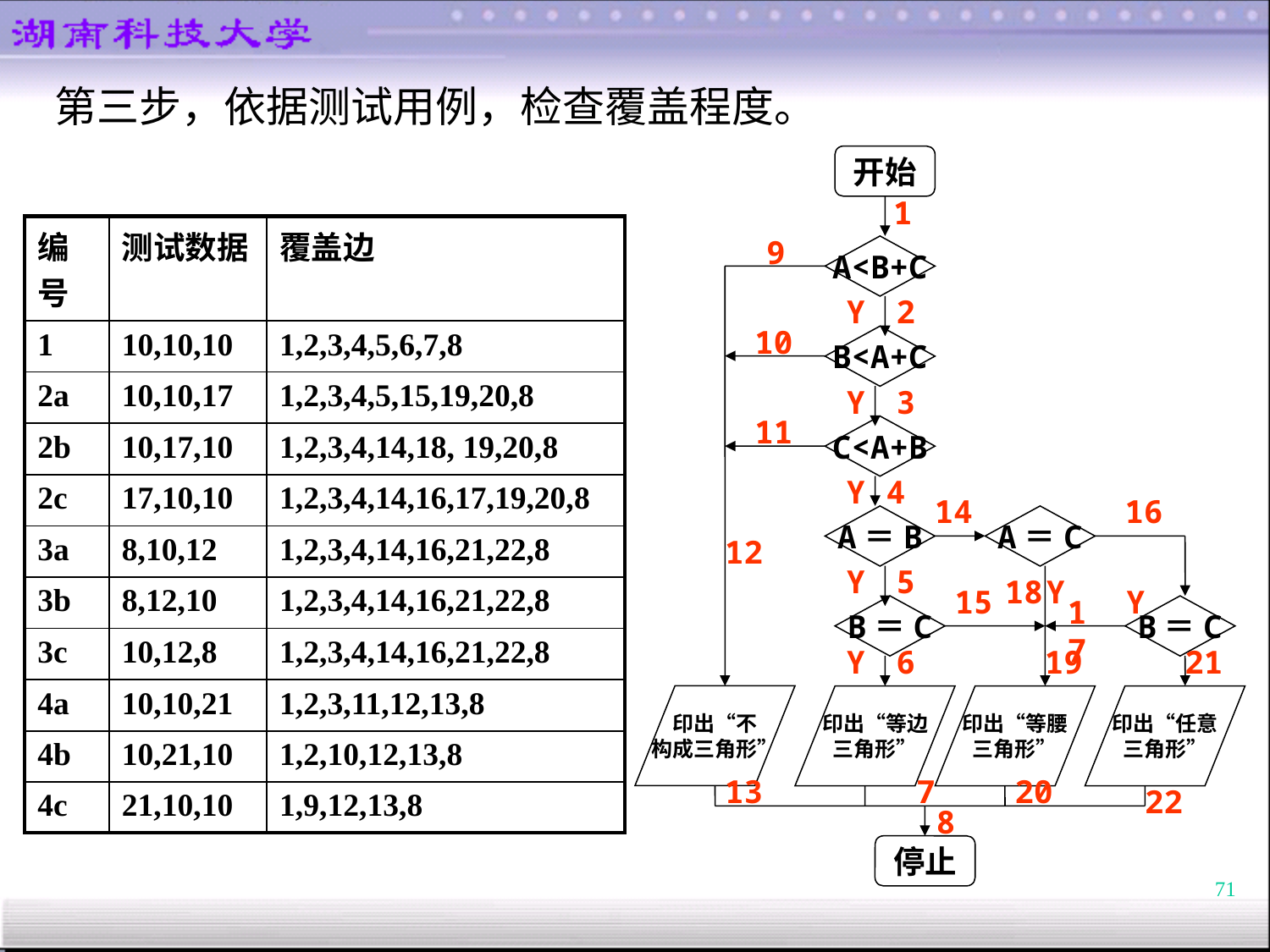

第三步，依据测试用例，检查覆盖程度。
开始
1

| 编号 | 测试数据 | 覆盖边 |
| --- | --- | --- |
| 1 | 10,10,10 | 1,2,3,4,5,6,7,8 |
| 2a | 10,10,17 | 1,2,3,4,5,15,19,20,8 |
| 2b | 10,17,10 | 1,2,3,4,14,18, 19,20,8 |
| 2c | 17,10,10 | 1,2,3,4,14,16,17,19,20,8 |
| 3a | 8,10,12 | 1,2,3,4,14,16,21,22,8 |
| 3b | 8,12,10 | 1,2,3,4,14,16,21,22,8 |
| 3c | 10,12,8 | 1,2,3,4,14,16,21,22,8 |
| 4a | 10,10,21 | 1,2,3,11,12,13,8 |
| 4b | 10,21,10 | 1,2,10,12,13,8 |
| 4c | 21,10,10 | 1,9,12,13,8 |
9
A<B+C

Y
2

10
B<A+C

Y
3

11
C<A+B

Y
4

14
16
A＝B
A＝C
12

Y
5

18
Y

15
Y
17
B＝C
B＝C

Y
6
19
21

印出“不
构成三角形”
印出“等边
三角形”
印出“等腰
三角形”
印出“任意
三角形”
13
7
20
22

8

停止
71